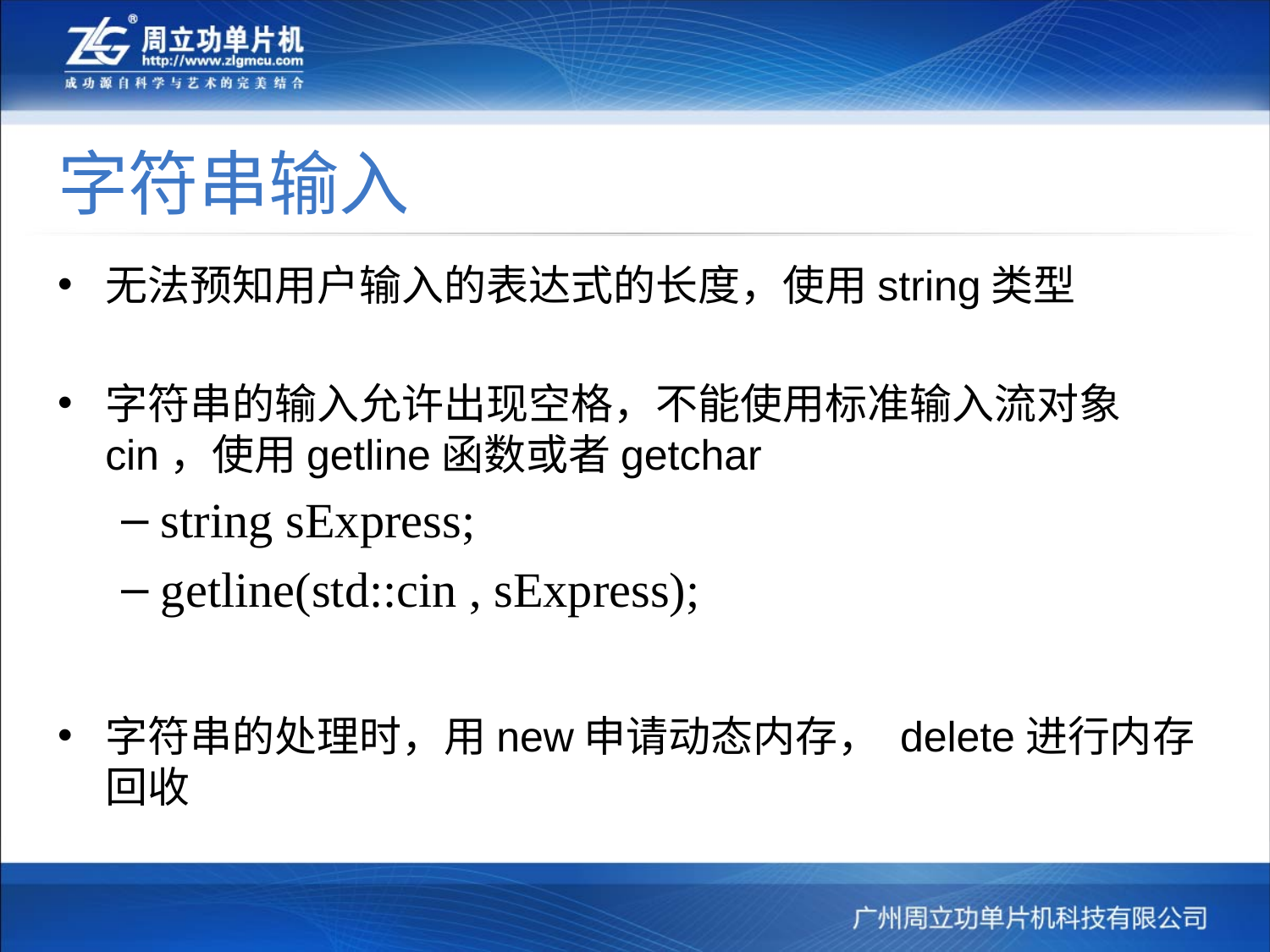

# 字符串输入
无法预知用户输入的表达式的长度，使用string类型

字符串的输入允许出现空格，不能使用标准输入流对象cin，使用getline函数或者getchar
string sExpress;
getline(std::cin , sExpress);

字符串的处理时，用new申请动态内存， delete进行内存回收